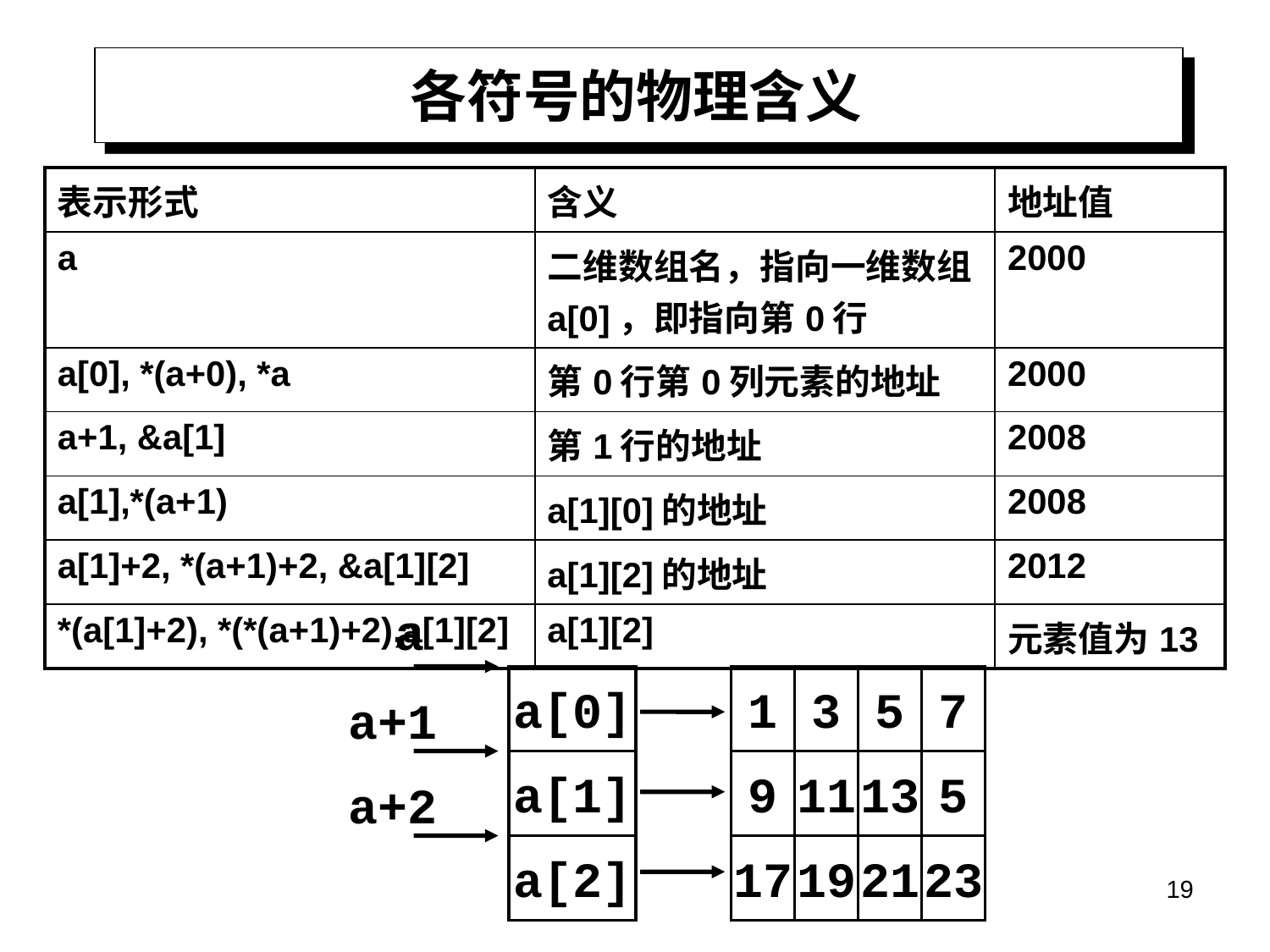

各符号的物理含义
| 表示形式 | 含义 | 地址值 |
| --- | --- | --- |
| a | 二维数组名，指向一维数组a[0]，即指向第0行 | 2000 |
| a[0], \*(a+0), \*a | 第0行第0列元素的地址 | 2000 |
| a+1, &a[1] | 第1行的地址 | 2008 |
| a[1],\*(a+1) | a[1][0]的地址 | 2008 |
| a[1]+2, \*(a+1)+2, &a[1][2] | a[1][2]的地址 | 2012 |
| \*(a[1]+2), \*(\*(a+1)+2),a[1][2] | a[1][2] | 元素值为13 |
a

a[0]
a[1]
a[2]
1
9
17
3
11
19
5
13
21
7
5
23
a+1

a+2

19